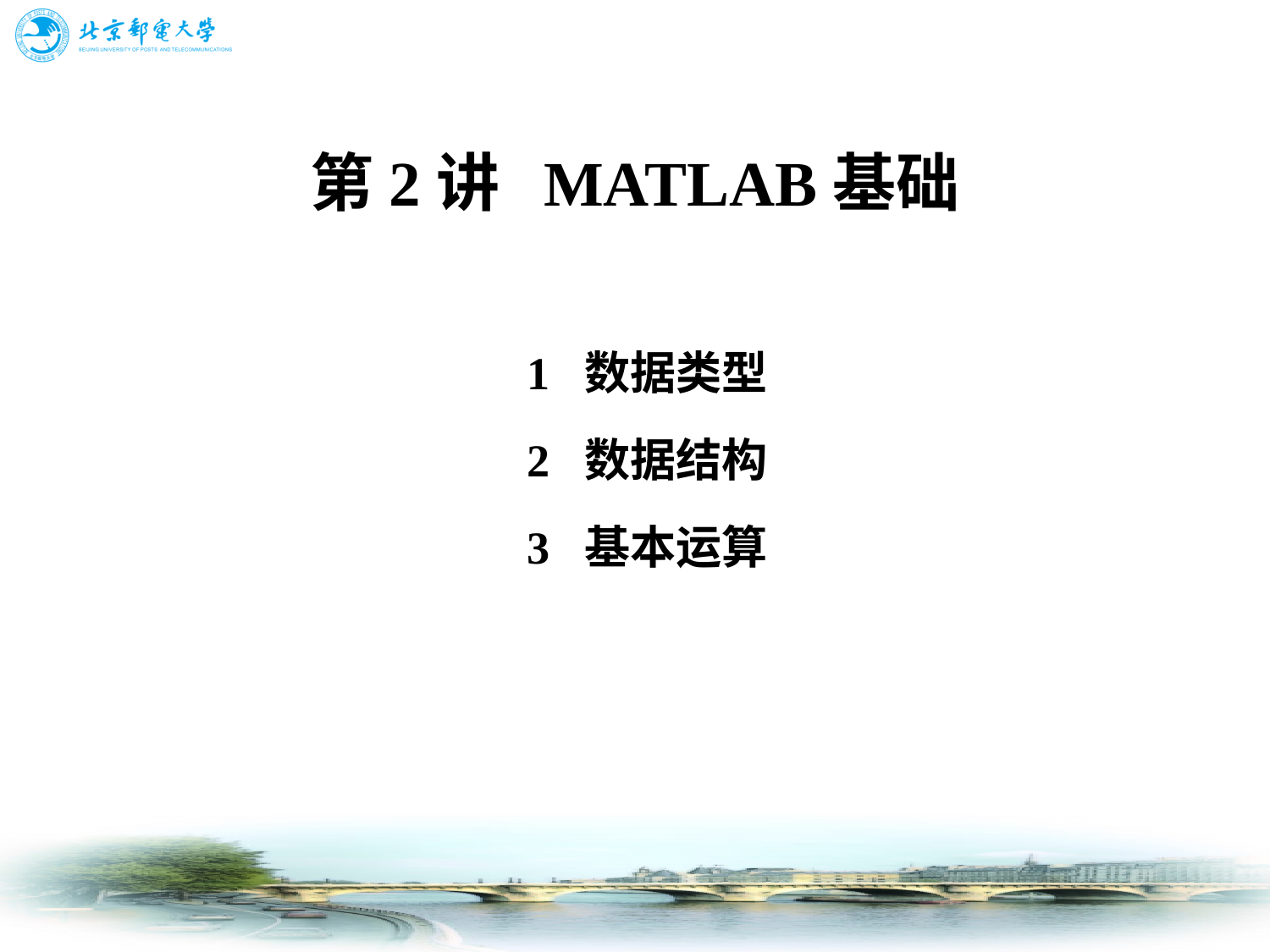

第2讲  MATLAB基础
1  数据类型
2  数据结构
3  基本运算